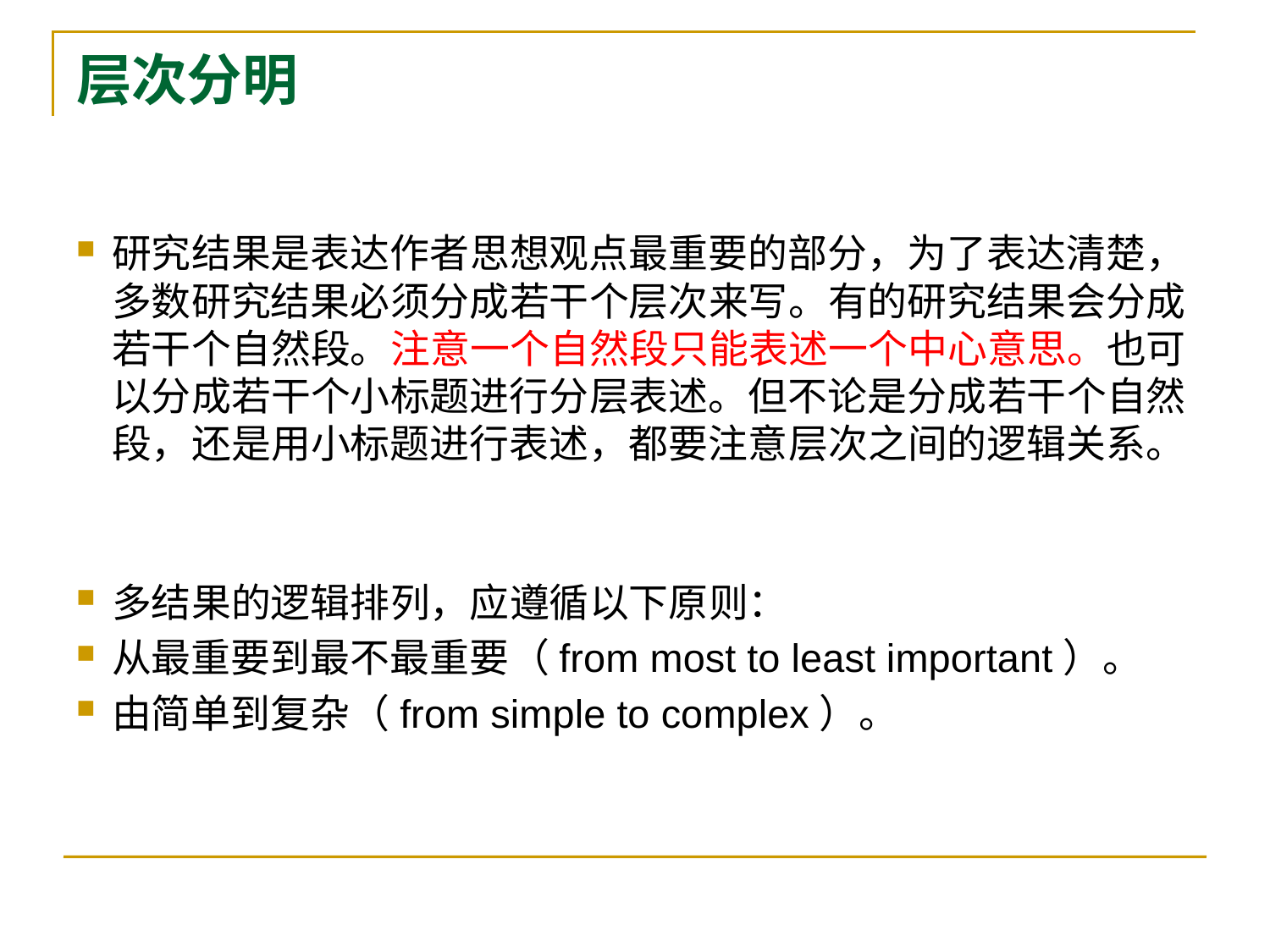

# 层次分明
研究结果是表达作者思想观点最重要的部分，为了表达清楚，多数研究结果必须分成若干个层次来写。有的研究结果会分成若干个自然段。注意一个自然段只能表述一个中心意思。也可以分成若干个小标题进行分层表述。但不论是分成若干个自然段，还是用小标题进行表述，都要注意层次之间的逻辑关系。

多结果的逻辑排列，应遵循以下原则：
从最重要到最不最重要（from most to least important）。
由简单到复杂（from simple to complex）。